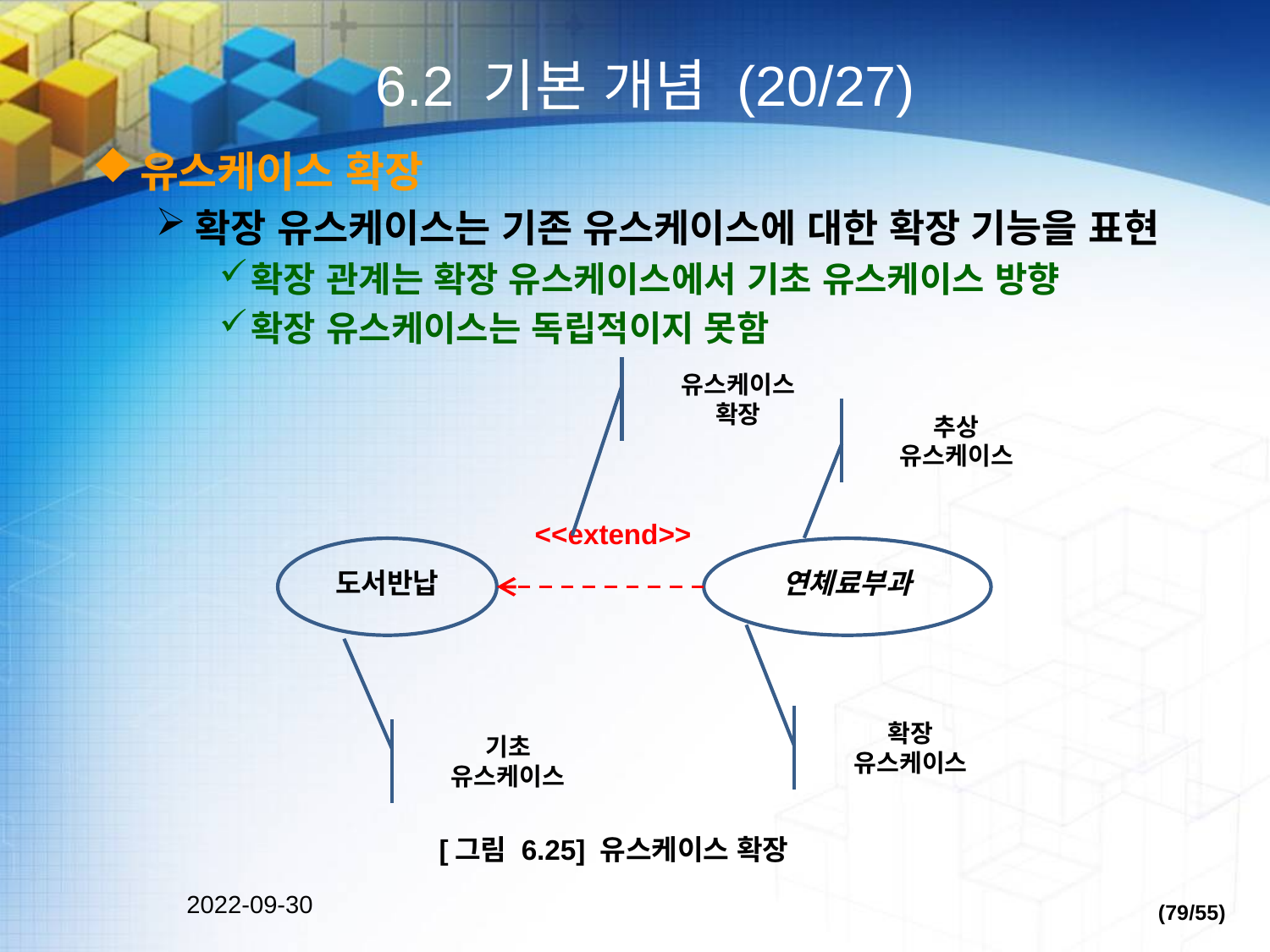

# 6.2 기본 개념 (20/27)
유스케이스 확장
확장 유스케이스는 기존 유스케이스에 대한 확장 기능을 표현
확장 관계는 확장 유스케이스에서 기초 유스케이스 방향
확장 유스케이스는 독립적이지 못함
유스케이스
확장
추상
유스케이스
<<extend>>
도서반납
연체료부과
확장
유스케이스
기초
유스케이스
[그림 6.25] 유스케이스 확장
(79/55)
2022-09-30